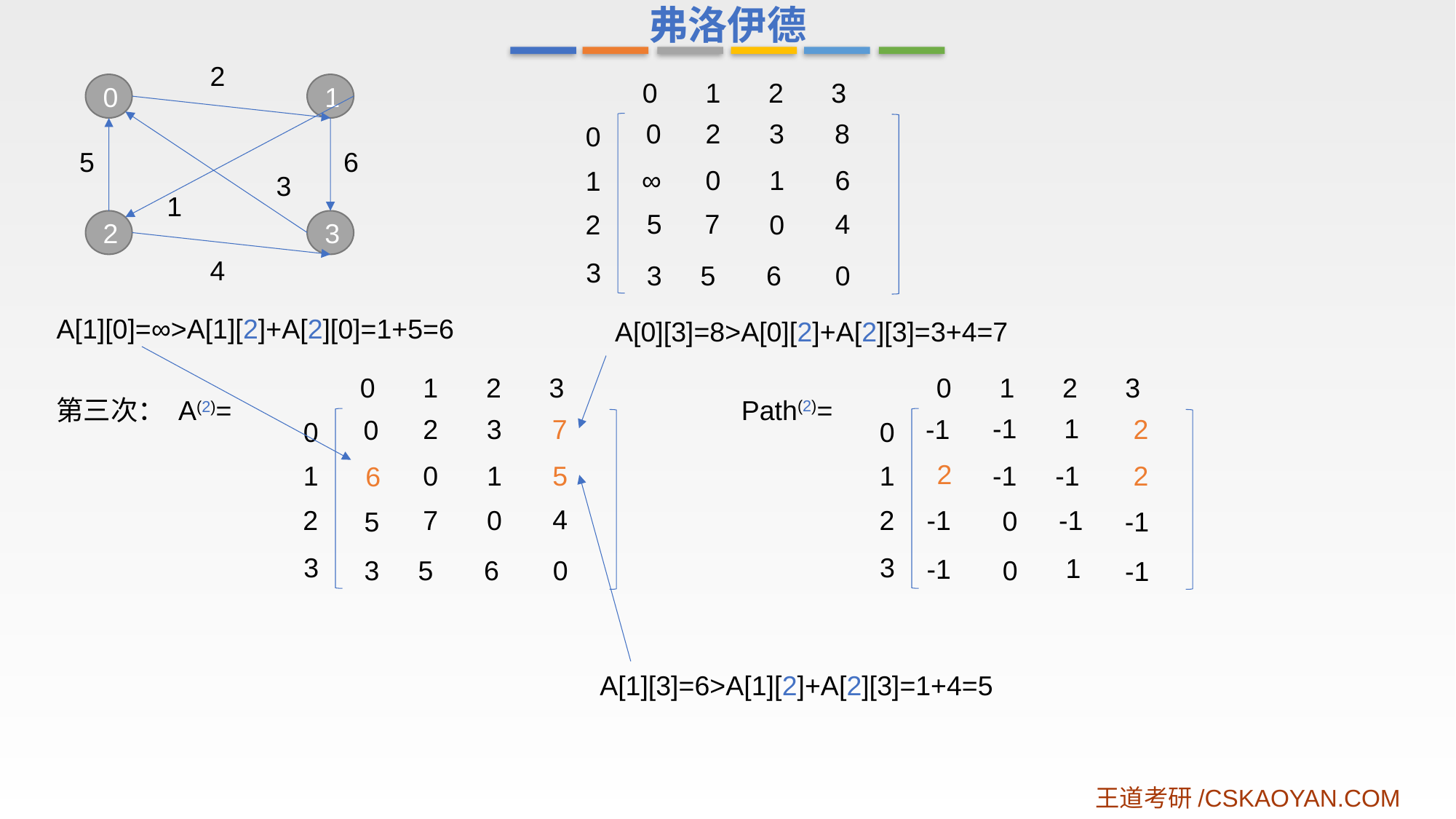

弗洛伊德

2
0
1
2
3
0
1
0
2
8
3

0

6
5
∞
0
1
6
1
3
1
5
7
4
2
0
3
2
4
3
3
5
6
0
A[1][0]=∞>A[1][2]+A[2][0]=1+5=6
A[0][3]=8>A[0][2]+A[2][3]=3+4=7
0
1
2
3
0
1
2
3
Path(2)=
第三次： A(2)=
-1
1
2
7
-1
3
2
0

0
0

2
-1
0
1
5
-1
2
1
1
6
4
-1
2
7
0
2
-1
0
-1
5
3
3
1
-1
3
5
6
0
0
-1
A[1][3]=6>A[1][2]+A[2][3]=1+4=5
王道考研/CSKAOYAN.COM